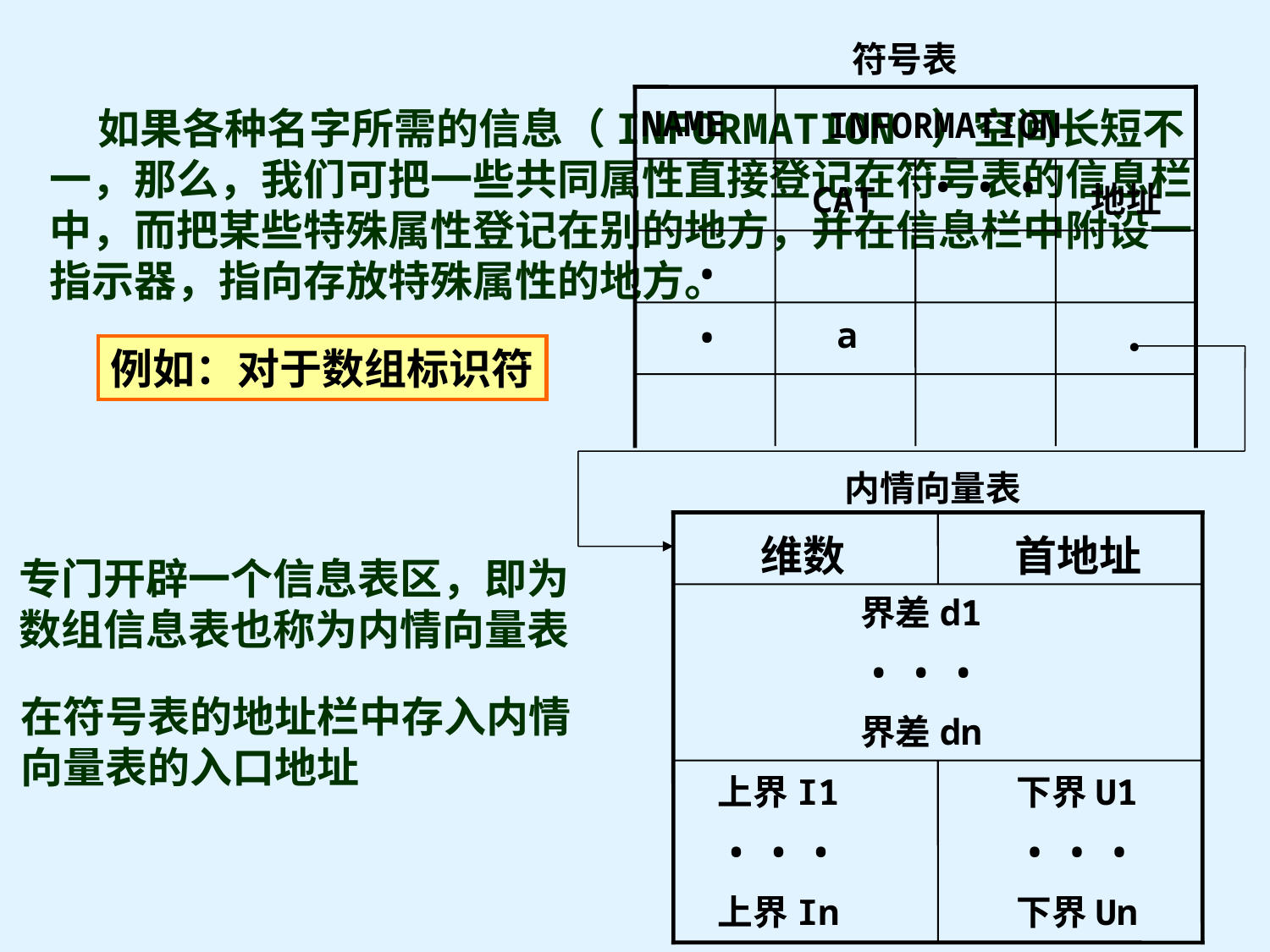

符号表

NAME
INFORMATION

• • •

CAT
地址

•

a
•
•

    如果各种名字所需的信息（INFORMATION ）空间长短不一，那么，我们可把一些共同属性直接登记在符号表的信息栏中，而把某些特殊属性登记在别的地方，并在信息栏中附设一指示器，指向存放特殊属性的地方。
例如：对于数组标识符

内情向量表

维数
首地址
界差d1
• • •
界差dn

上界I1
• • •
上界In
下界U1
• • •
下界Un

专门开辟一个信息表区，即为数组信息表也称为内情向量表

在符号表的地址栏中存入内情向量表的入口地址